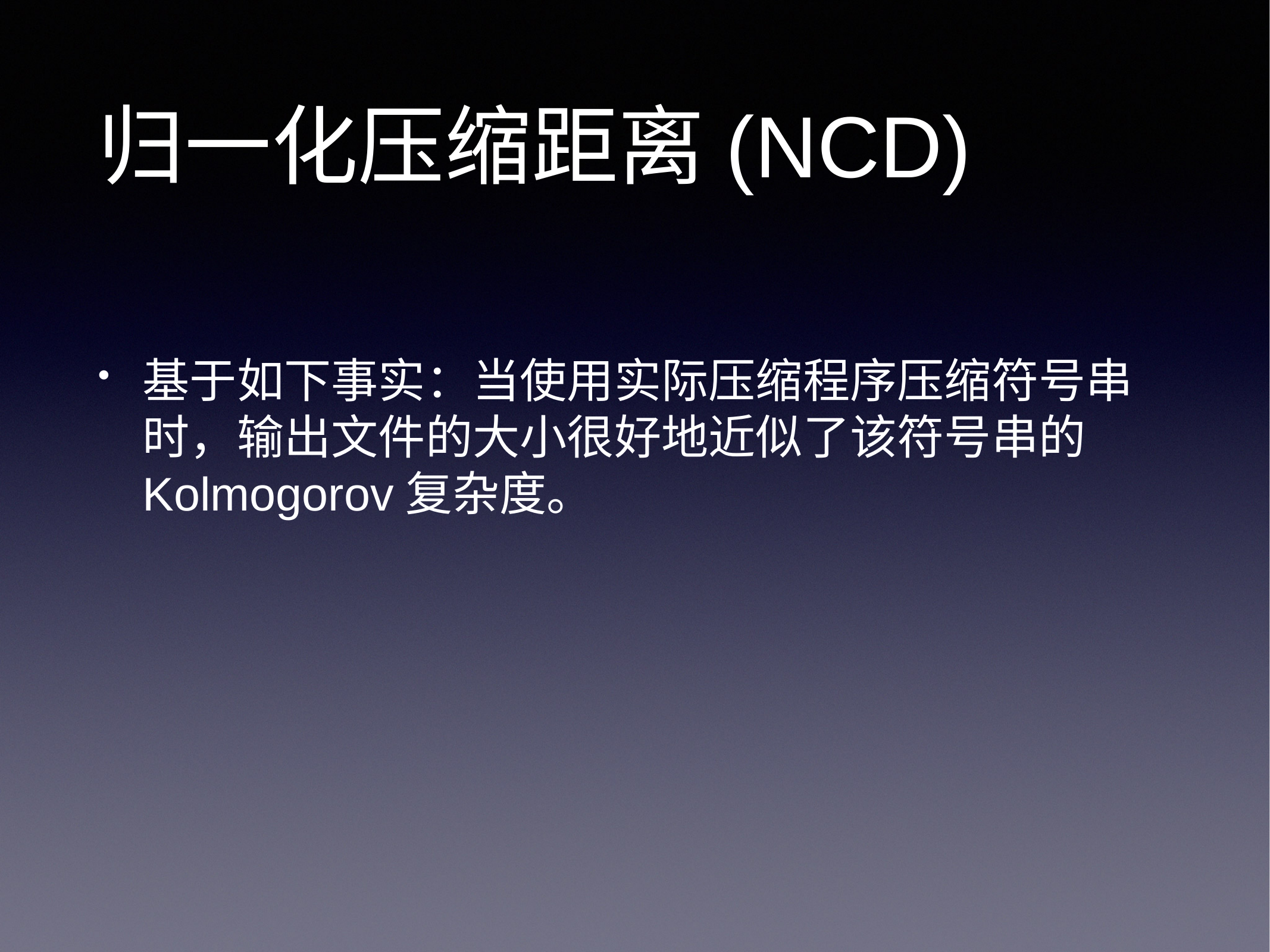

# 归一化压缩距离(NCD)
基于如下事实：当使用实际压缩程序压缩符号串时，输出文件的大小很好地近似了该符号串的Kolmogorov复杂度。